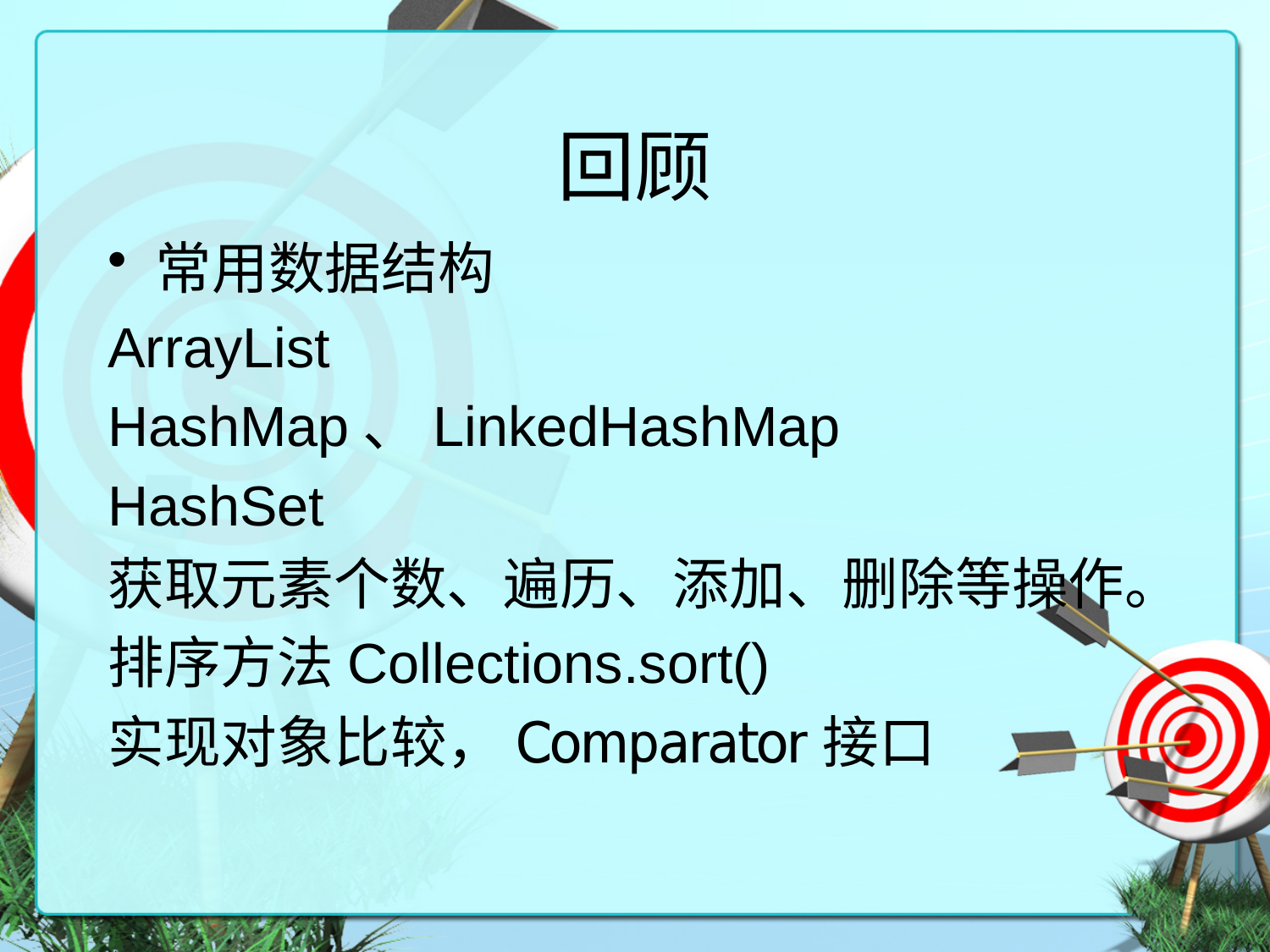

# 回顾
常用数据结构
ArrayList
HashMap、LinkedHashMap
HashSet
获取元素个数、遍历、添加、删除等操作。
排序方法Collections.sort()
实现对象比较，Comparator接口